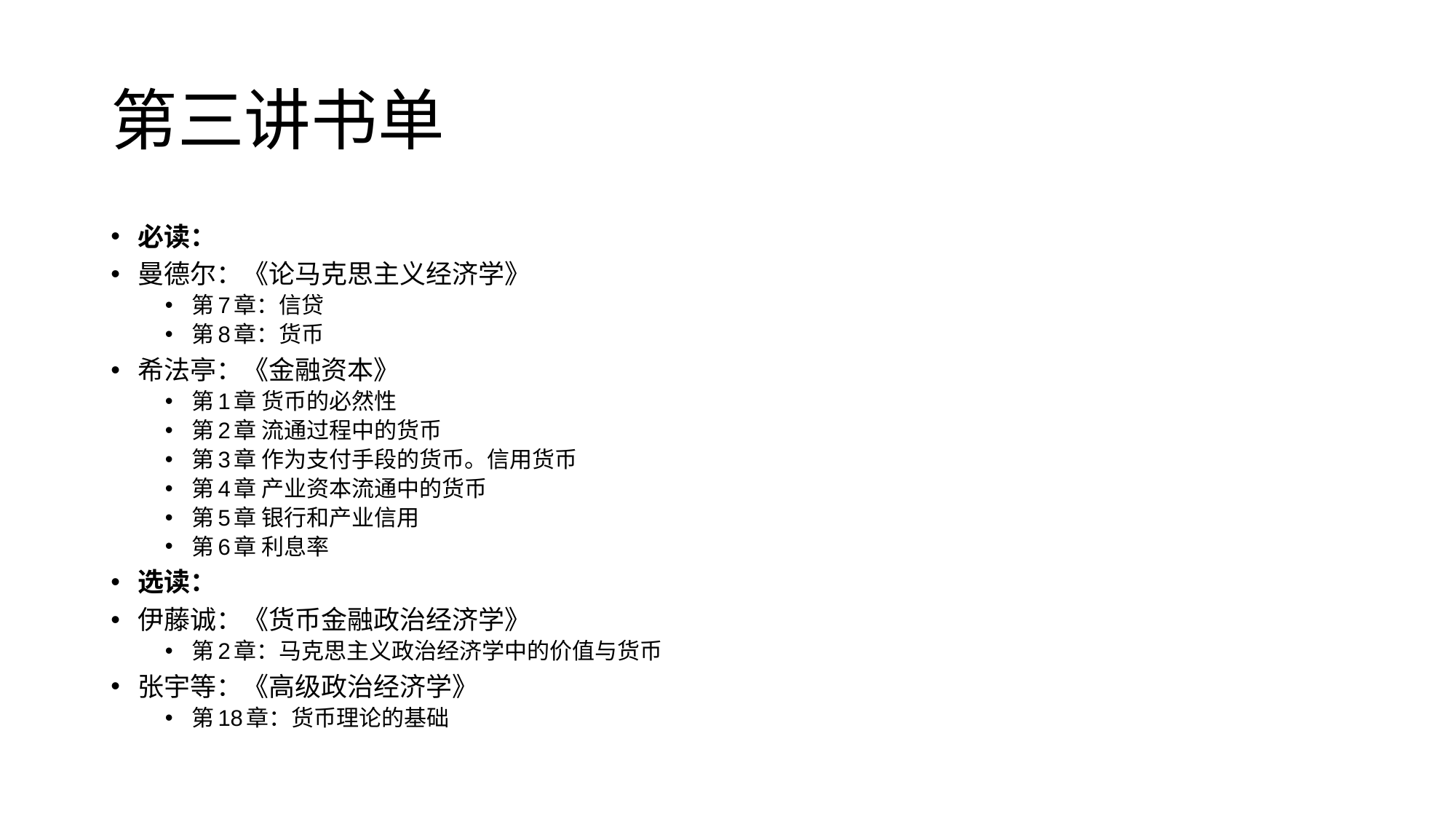

# 第三讲书单
必读：
曼德尔：《论马克思主义经济学》
第7章：信贷
第8章：货币
希法亭：《金融资本》
第1章 货币的必然性
第2章 流通过程中的货币
第3章 作为支付手段的货币。信用货币
第4章 产业资本流通中的货币
第5章 银行和产业信用
第6章 利息率
选读：
伊藤诚：《货币金融政治经济学》
第2章：马克思主义政治经济学中的价值与货币
张宇等：《高级政治经济学》
第18章：货币理论的基础